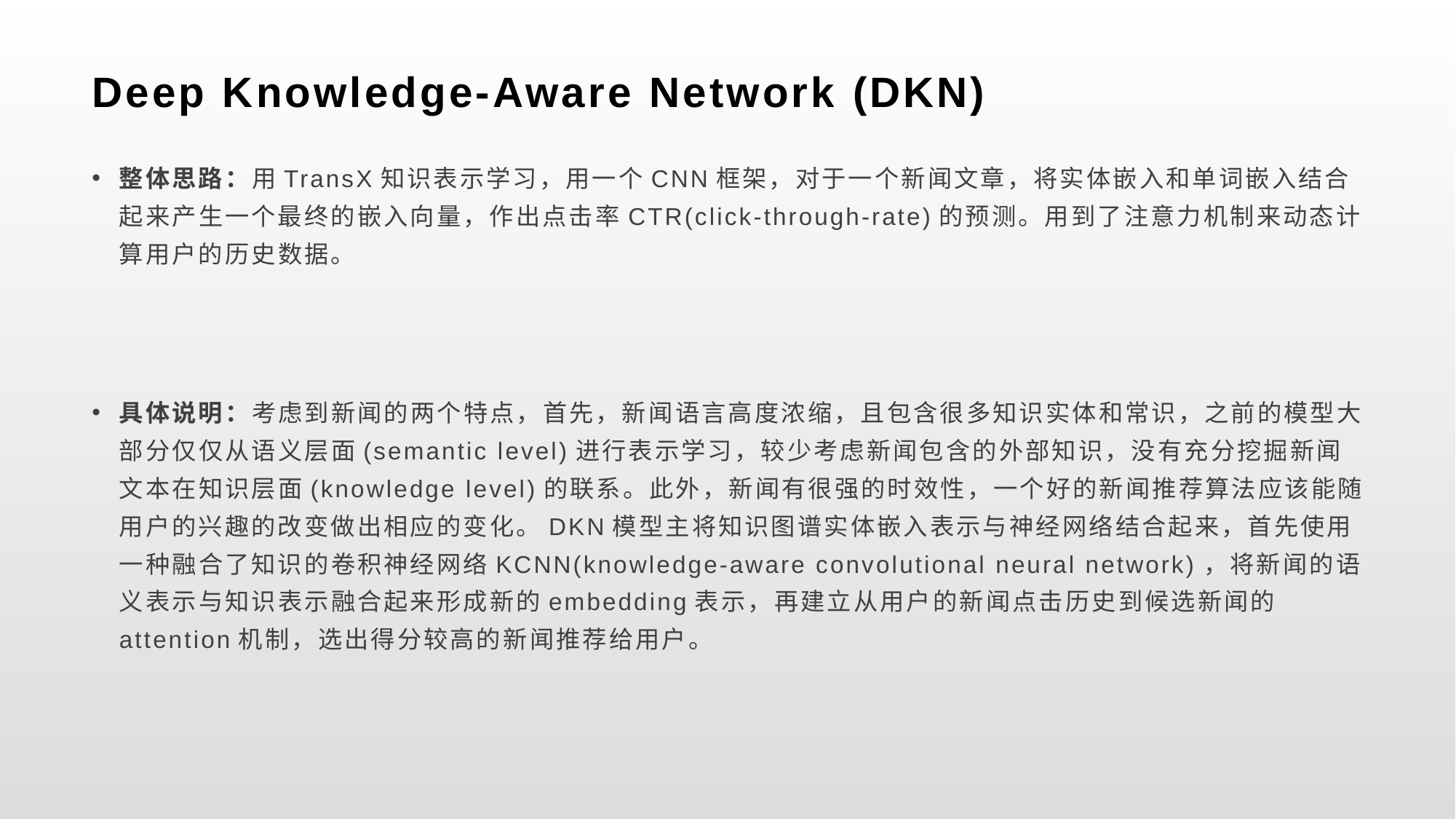

# Deep Knowledge-Aware Network (DKN)
整体思路：用TransX知识表示学习，用一个CNN框架，对于一个新闻文章，将实体嵌入和单词嵌入结合起来产生一个最终的嵌入向量，作出点击率CTR(click-through-rate)的预测。用到了注意力机制来动态计算用户的历史数据。

具体说明：考虑到新闻的两个特点，首先，新闻语言高度浓缩，且包含很多知识实体和常识，之前的模型大部分仅仅从语义层面(semantic level)进行表示学习，较少考虑新闻包含的外部知识，没有充分挖掘新闻文本在知识层面(knowledge level)的联系。此外，新闻有很强的时效性，一个好的新闻推荐算法应该能随用户的兴趣的改变做出相应的变化。DKN模型主将知识图谱实体嵌入表示与神经网络结合起来，首先使用一种融合了知识的卷积神经网络KCNN(knowledge-aware convolutional neural network)，将新闻的语义表示与知识表示融合起来形成新的embedding表示，再建立从用户的新闻点击历史到候选新闻的attention机制，选出得分较高的新闻推荐给用户。